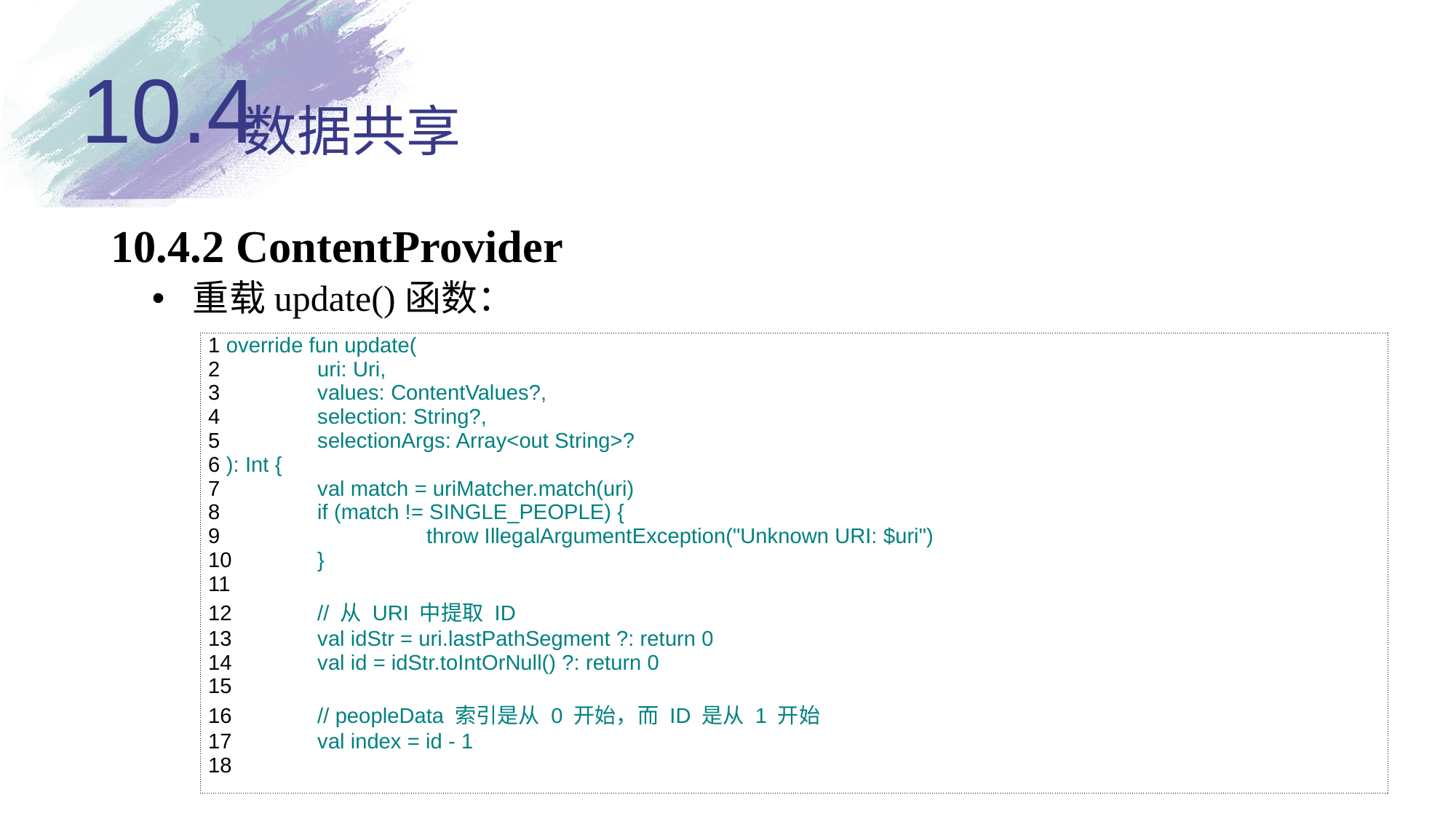

10.4
# 数据共享
10.4.2 ContentProvider
重载update()函数：

| 1 override fun update( 2  uri: Uri, 3  values: ContentValues?, 4  selection: String?, 5  selectionArgs: Array<out String>? 6 ): Int { 7  val match = uriMatcher.match(uri) 8  if (match != SINGLE\_PEOPLE) { 9  throw IllegalArgumentException("Unknown URI: $uri") 10  } 11  12  // 从 URI 中提取 ID 13  val idStr = uri.lastPathSegment ?: return 0 14  val id = idStr.toIntOrNull() ?: return 0 15  16  // peopleData 索引是从 0 开始，而 ID 是从 1 开始 17  val index = id - 1 18 |
| --- |